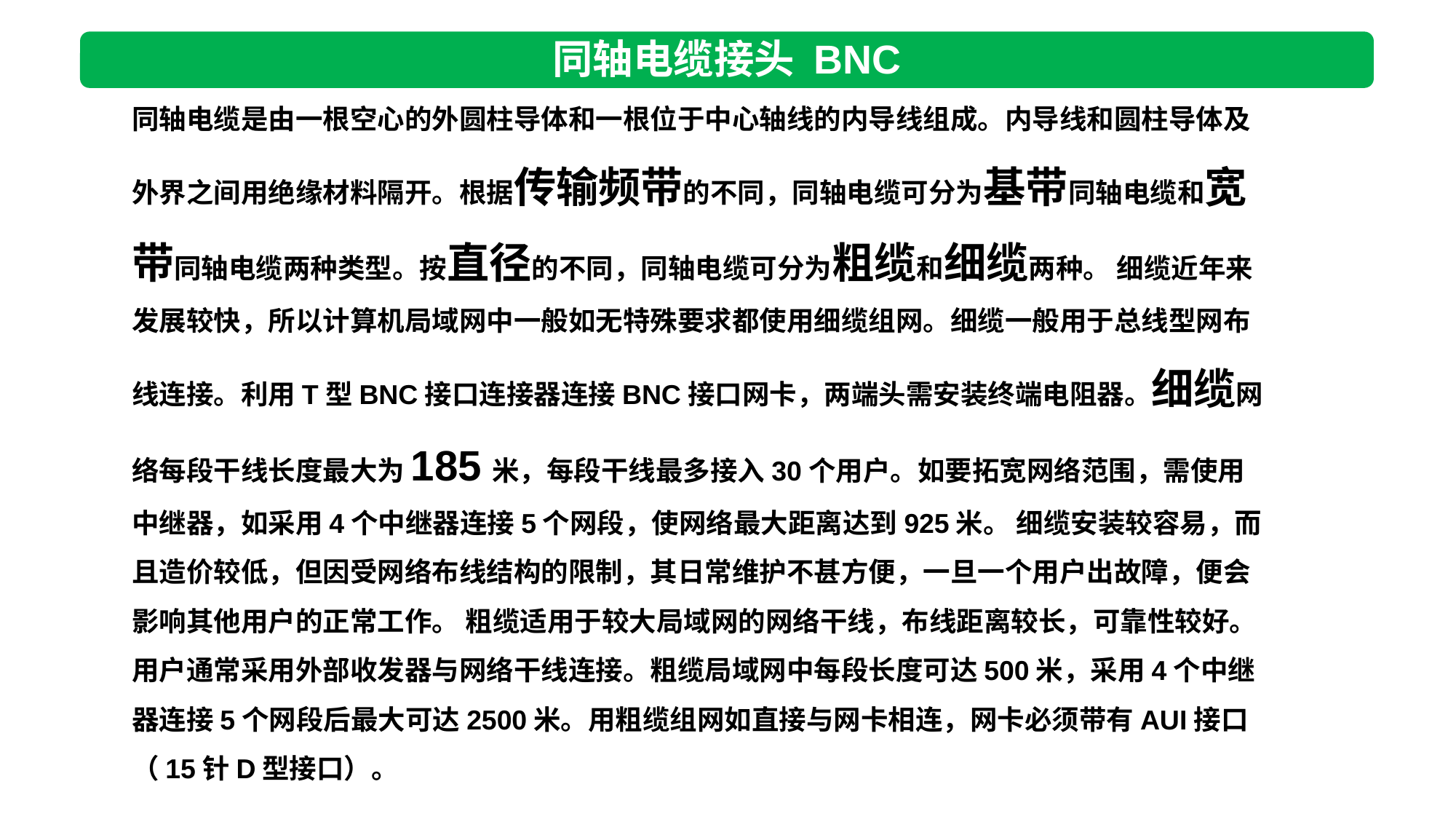

同轴电缆接头 BNC

同轴电缆是由一根空心的外圆柱导体和一根位于中心轴线的内导线组成。内导线和圆柱导体及外界之间用绝缘材料隔开。根据传输频带的不同，同轴电缆可分为基带同轴电缆和宽带同轴电缆两种类型。按直径的不同，同轴电缆可分为粗缆和细缆两种。 细缆近年来发展较快，所以计算机局域网中一般如无特殊要求都使用细缆组网。细缆一般用于总线型网布线连接。利用T型BNC接口连接器连接BNC接口网卡，两端头需安装终端电阻器。细缆网络每段干线长度最大为185米，每段干线最多接入30个用户。如要拓宽网络范围，需使用中继器，如采用4个中继器连接5个网段，使网络最大距离达到925米。 细缆安装较容易，而且造价较低，但因受网络布线结构的限制，其日常维护不甚方便，一旦一个用户出故障，便会影响其他用户的正常工作。 粗缆适用于较大局域网的网络干线，布线距离较长，可靠性较好。用户通常采用外部收发器与网络干线连接。粗缆局域网中每段长度可达500米，采用4个中继器连接5个网段后最大可达2500米。用粗缆组网如直接与网卡相连，网卡必须带有AUI接口（15针D型接口）。